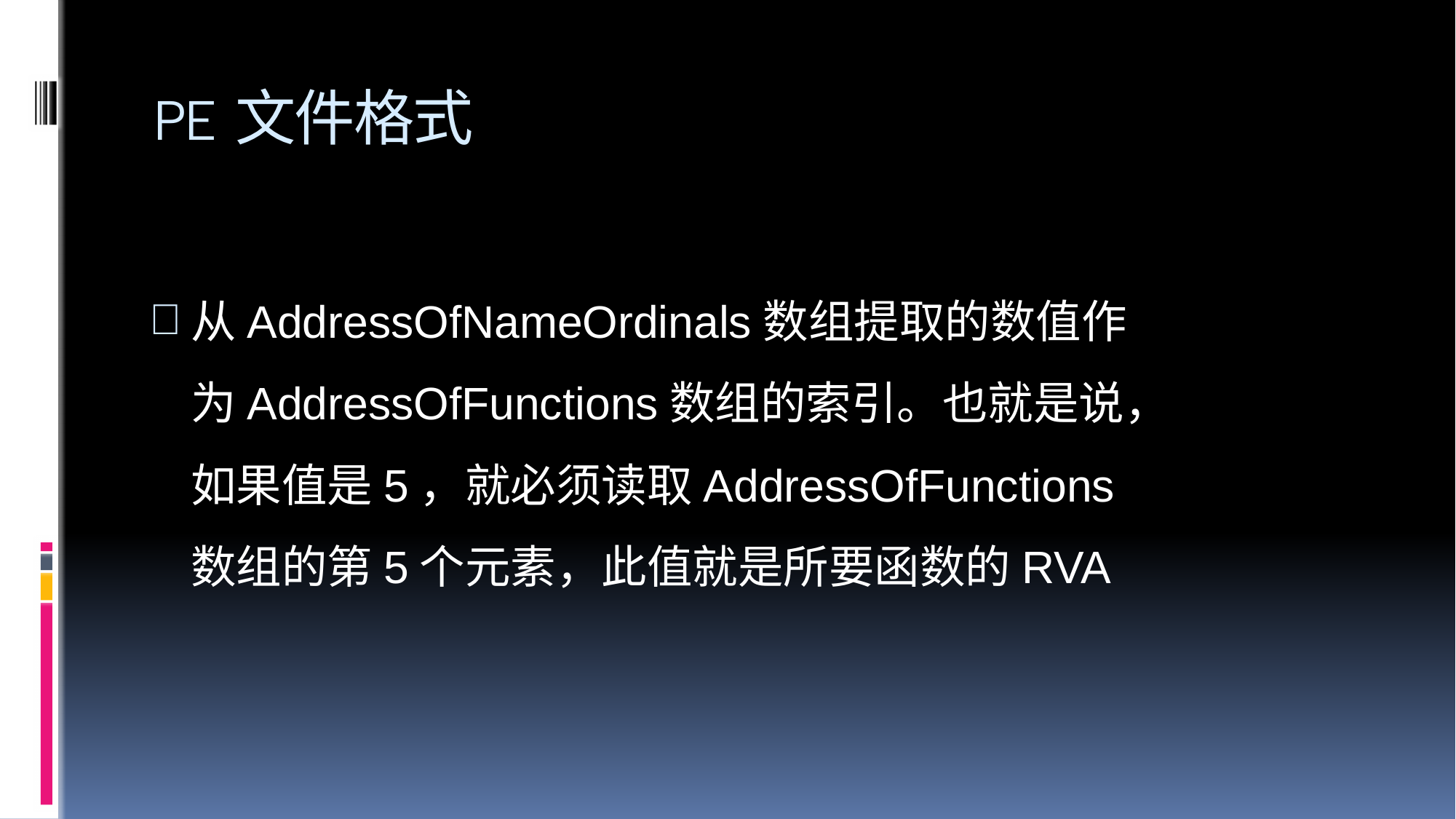

# PE文件格式

从AddressOfNameOrdinals数组提取的数值作为AddressOfFunctions数组的索引。也就是说，如果值是5，就必须读取AddressOfFunctions数组的第5个元素，此值就是所要函数的RVA